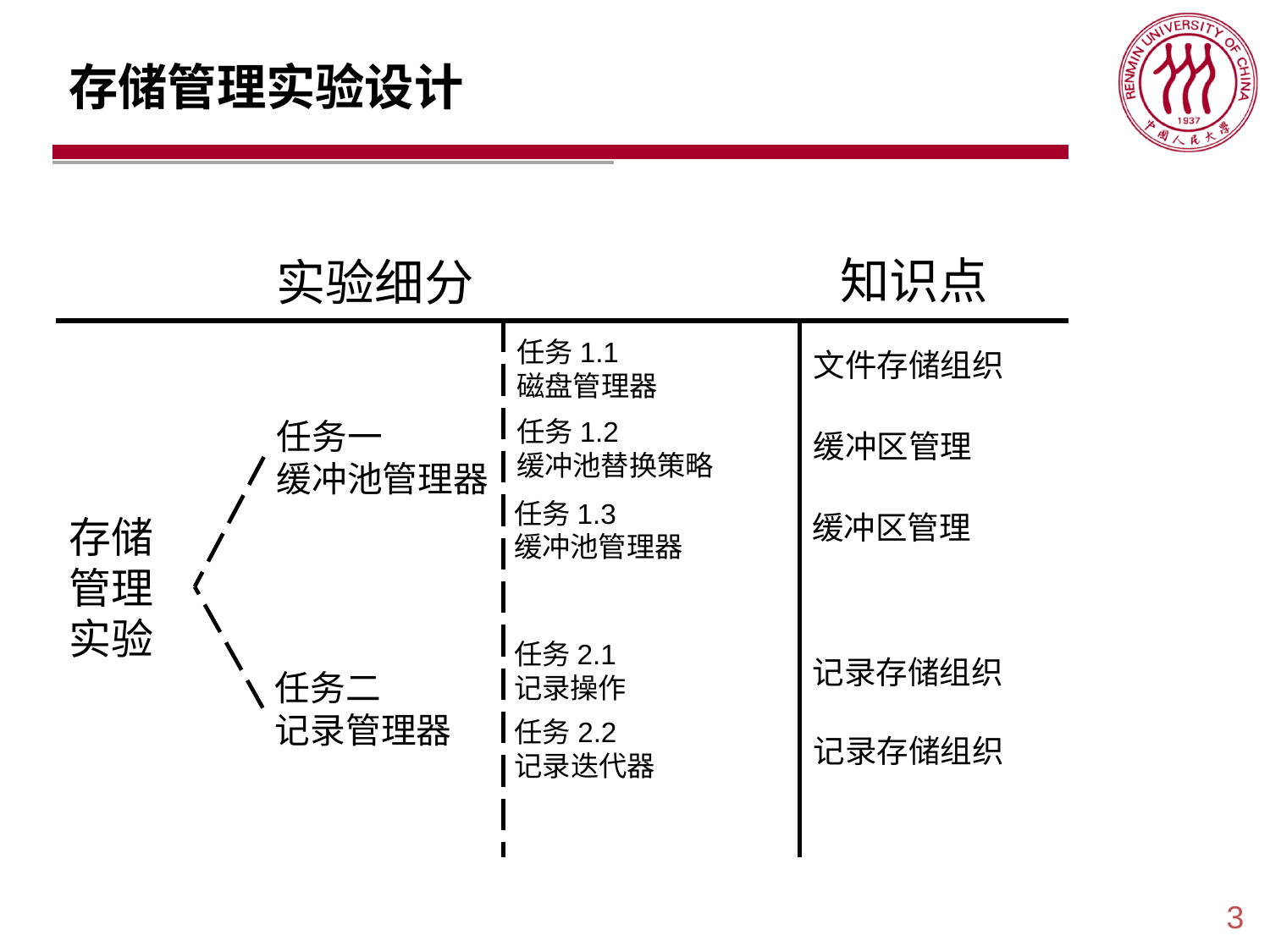

# 存储管理实验设计
知识点
实验细分
文件存储组织
缓冲区管理
缓冲区管理
记录存储组织
记录存储组织
任务1.1
磁盘管理器
任务1.2
缓冲池替换策略
任务1.3
缓冲池管理器
任务一
缓冲池管理器
存储
管理
实验
任务2.1
记录操作
任务2.2
记录迭代器
任务二
记录管理器